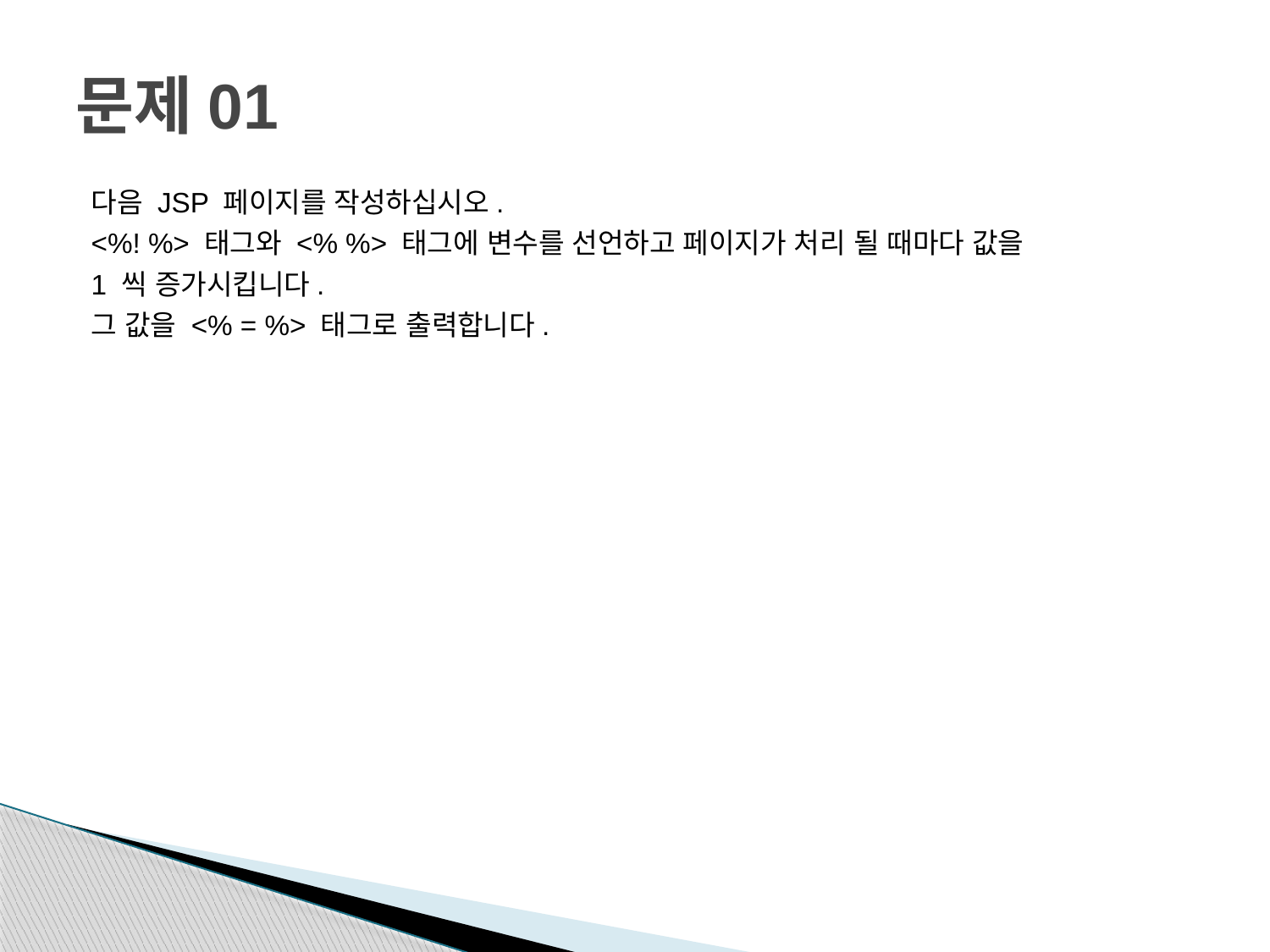

# 문제01
다음 JSP 페이지를 작성하십시오.
<%! %> 태그와 <% %> 태그에 변수를 선언하고 페이지가 처리 될 때마다 값을
1 씩 증가시킵니다.
그 값을 <% = %> 태그로 출력합니다.